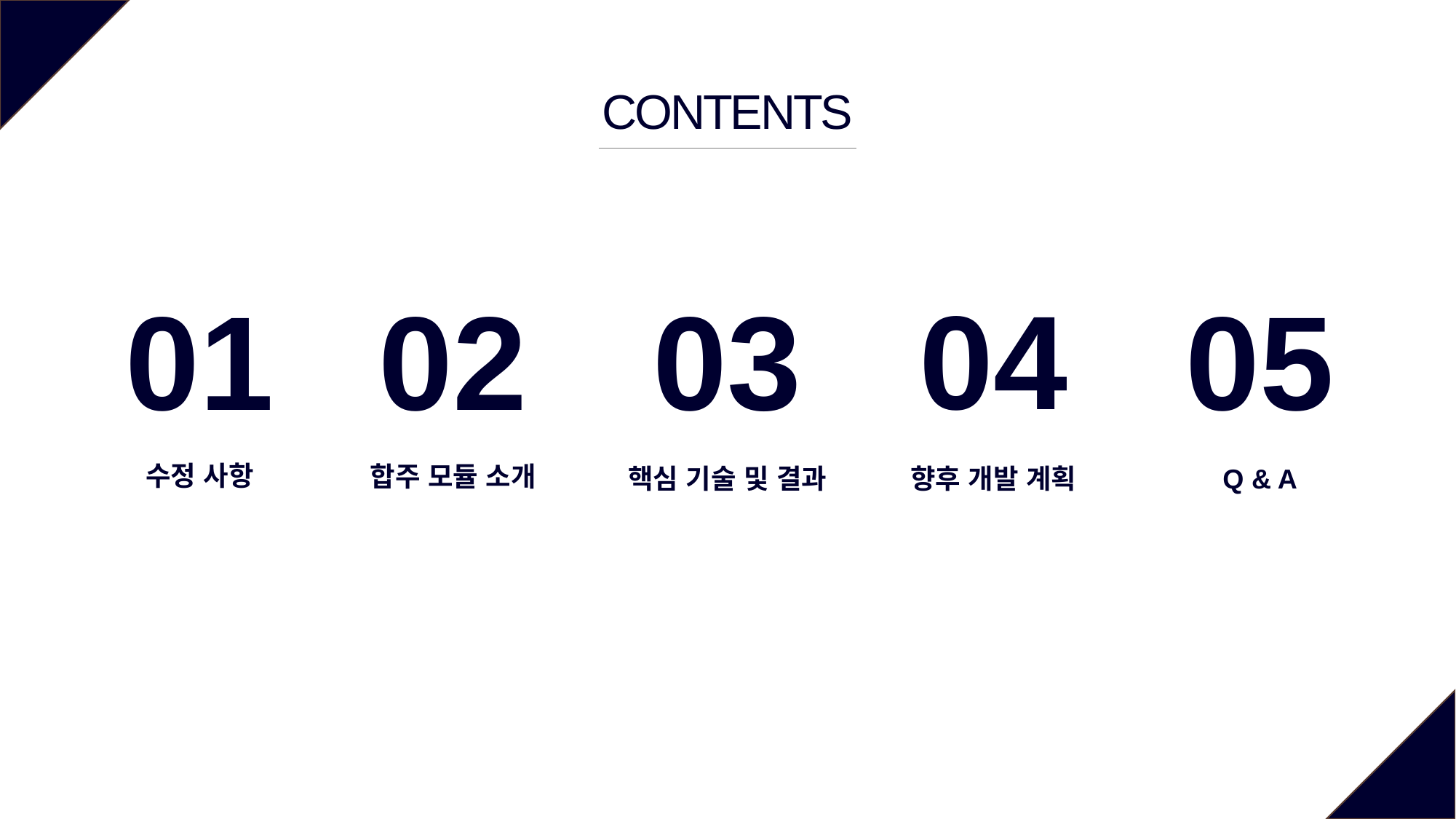

CONTENTS
04
05
01
02
03
향후 개발 계획
수정 사항
합주 모듈 소개
핵심 기술 및 결과
Q & A